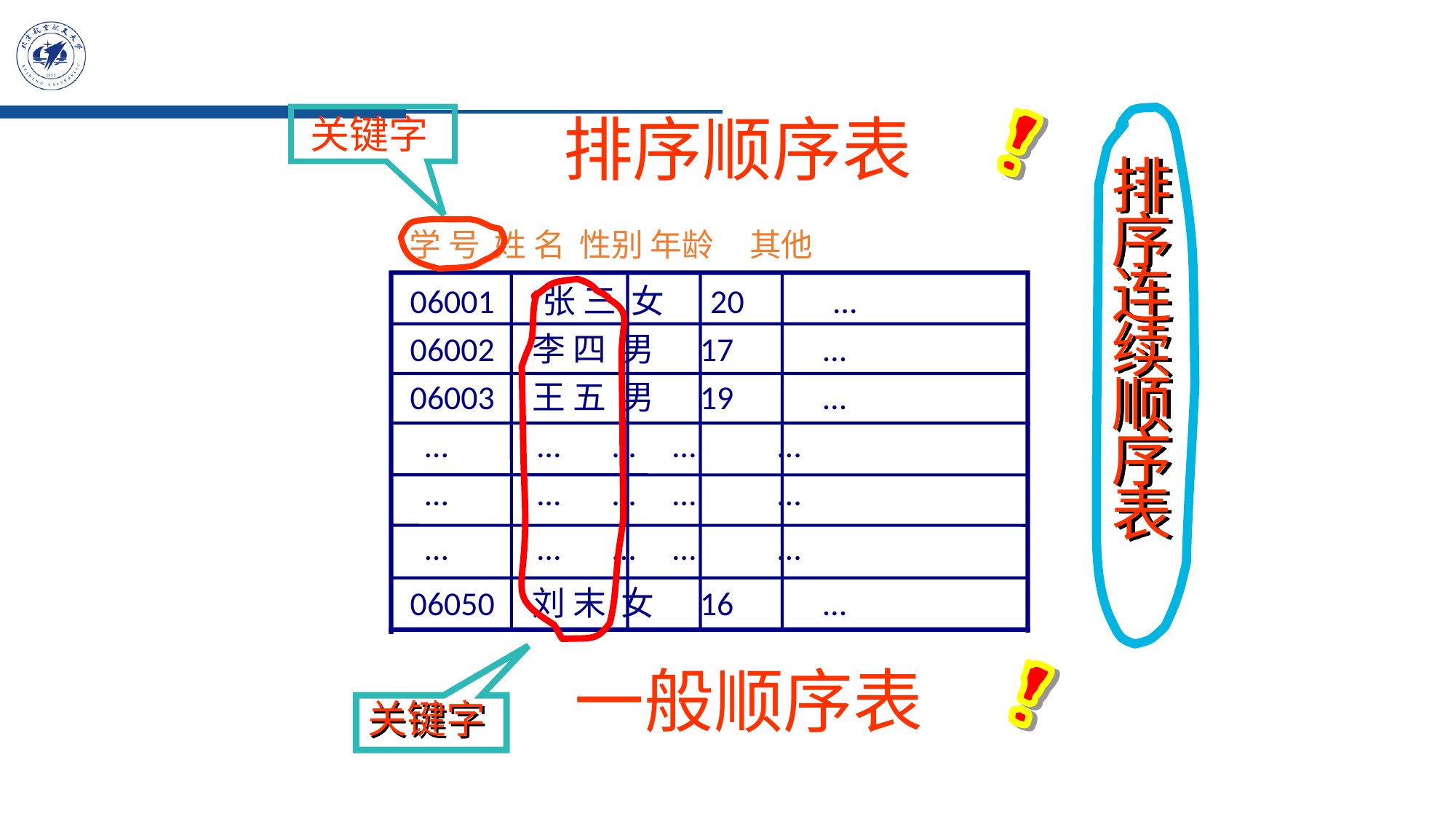

排序顺序表

关键字

排
序
连
续
顺
序
表
学 号  姓 名  性别 年龄     其他
06001  张 三  女     20            …
06002    李 四  男     17            …
06003    王 五  男     19            …
  …            …       …     …           …
  …            …       …     …           …
  …            …       …     …           …
06050    刘 末  女     16            …

关键字

一般顺序表